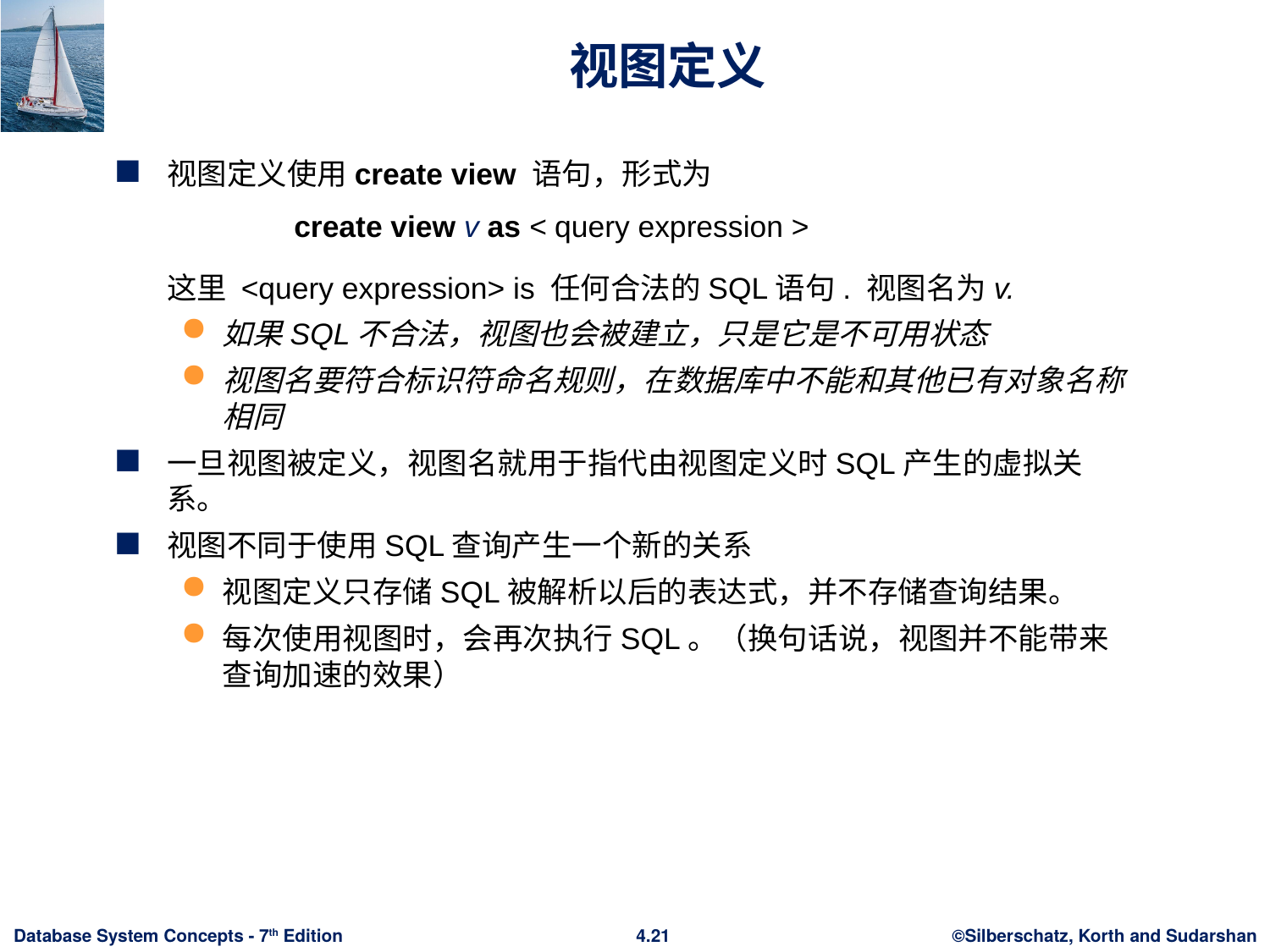

# 视图定义
视图定义使用create view 语句，形式为

		create view v as < query expression >

	这里 <query expression> is 任何合法的SQL语句. 视图名为v.
如果SQL不合法，视图也会被建立，只是它是不可用状态
视图名要符合标识符命名规则，在数据库中不能和其他已有对象名称相同
一旦视图被定义，视图名就用于指代由视图定义时SQL产生的虚拟关系。
视图不同于使用SQL查询产生一个新的关系
视图定义只存储SQL被解析以后的表达式，并不存储查询结果。
每次使用视图时，会再次执行SQL。（换句话说，视图并不能带来查询加速的效果）